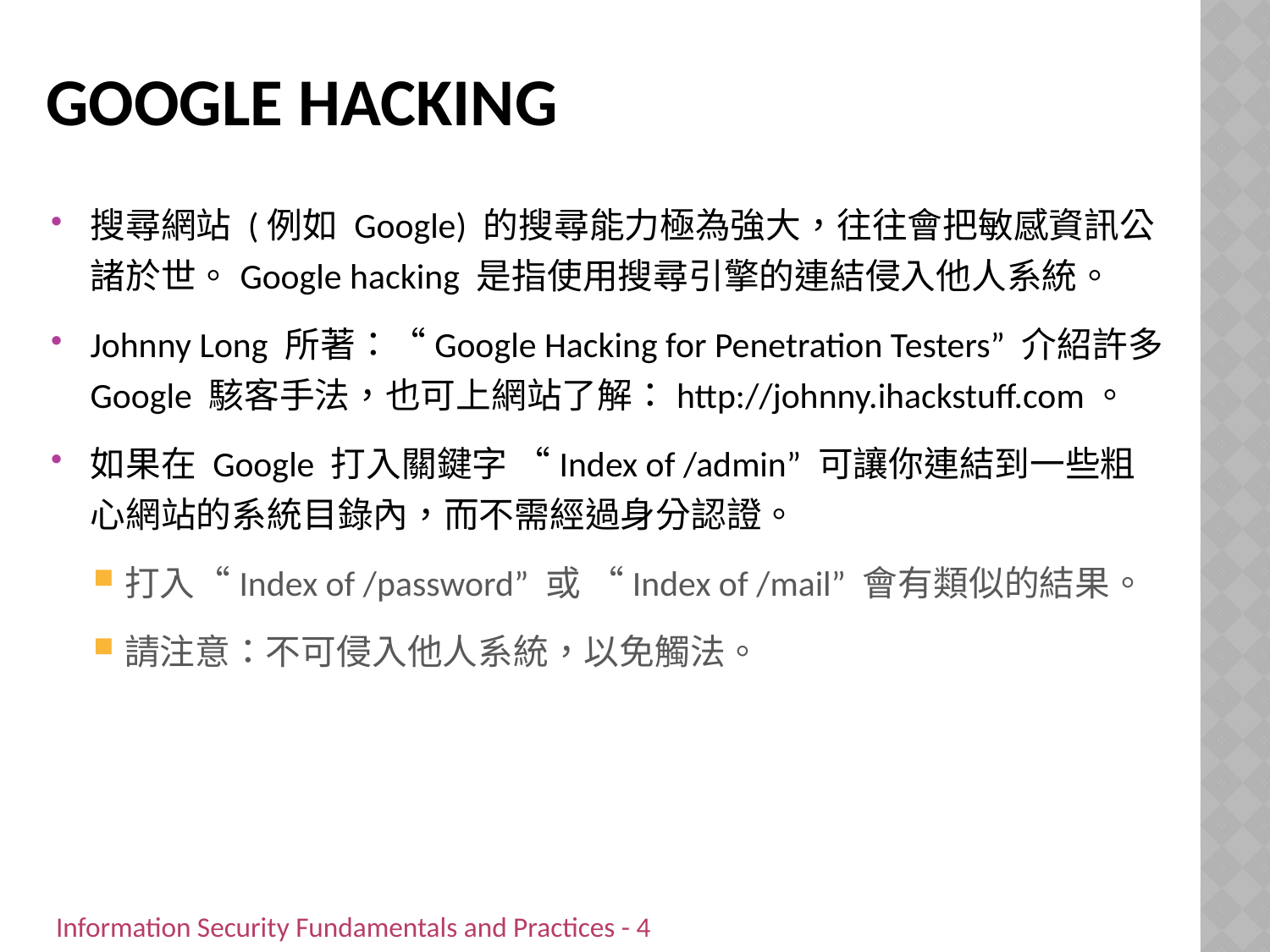

# Google Hacking
搜尋網站 (例如 Google) 的搜尋能力極為強大，往往會把敏感資訊公諸於世。Google hacking 是指使用搜尋引擎的連結侵入他人系統。
Johnny Long 所著：“Google Hacking for Penetration Testers” 介紹許多Google 駭客手法，也可上網站了解：http://johnny.ihackstuff.com。
如果在 Google 打入關鍵字 “Index of /admin” 可讓你連結到一些粗心網站的系統目錄內，而不需經過身分認證。
打入“Index of /password” 或 “Index of /mail” 會有類似的結果。
請注意：不可侵入他人系統，以免觸法。